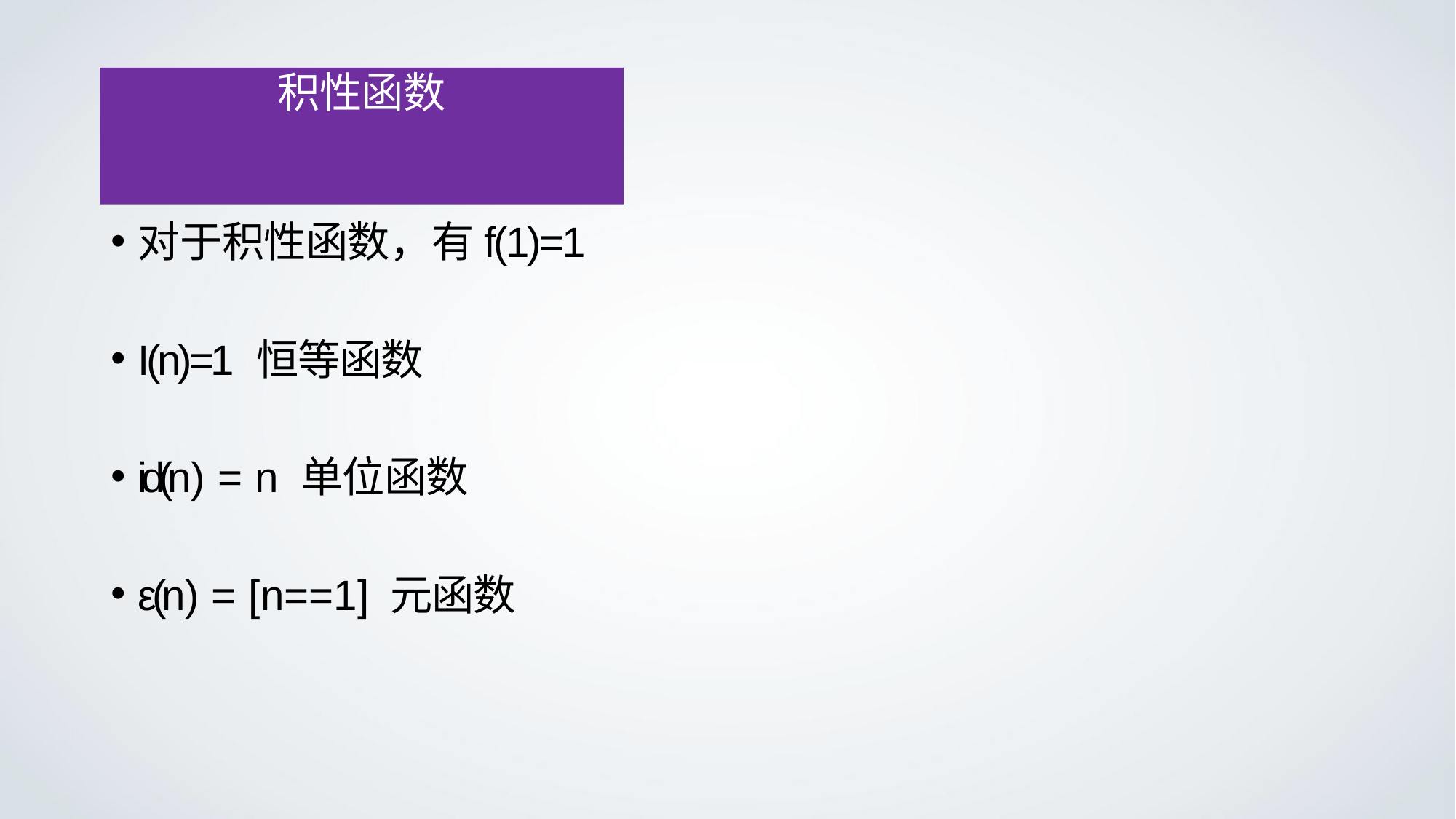

# 积性函数
对于积性函数，有f(1)=1

I(n)=1 恒等函数

id(n) = n 单位函数

ε(n) = [n==1] 元函数